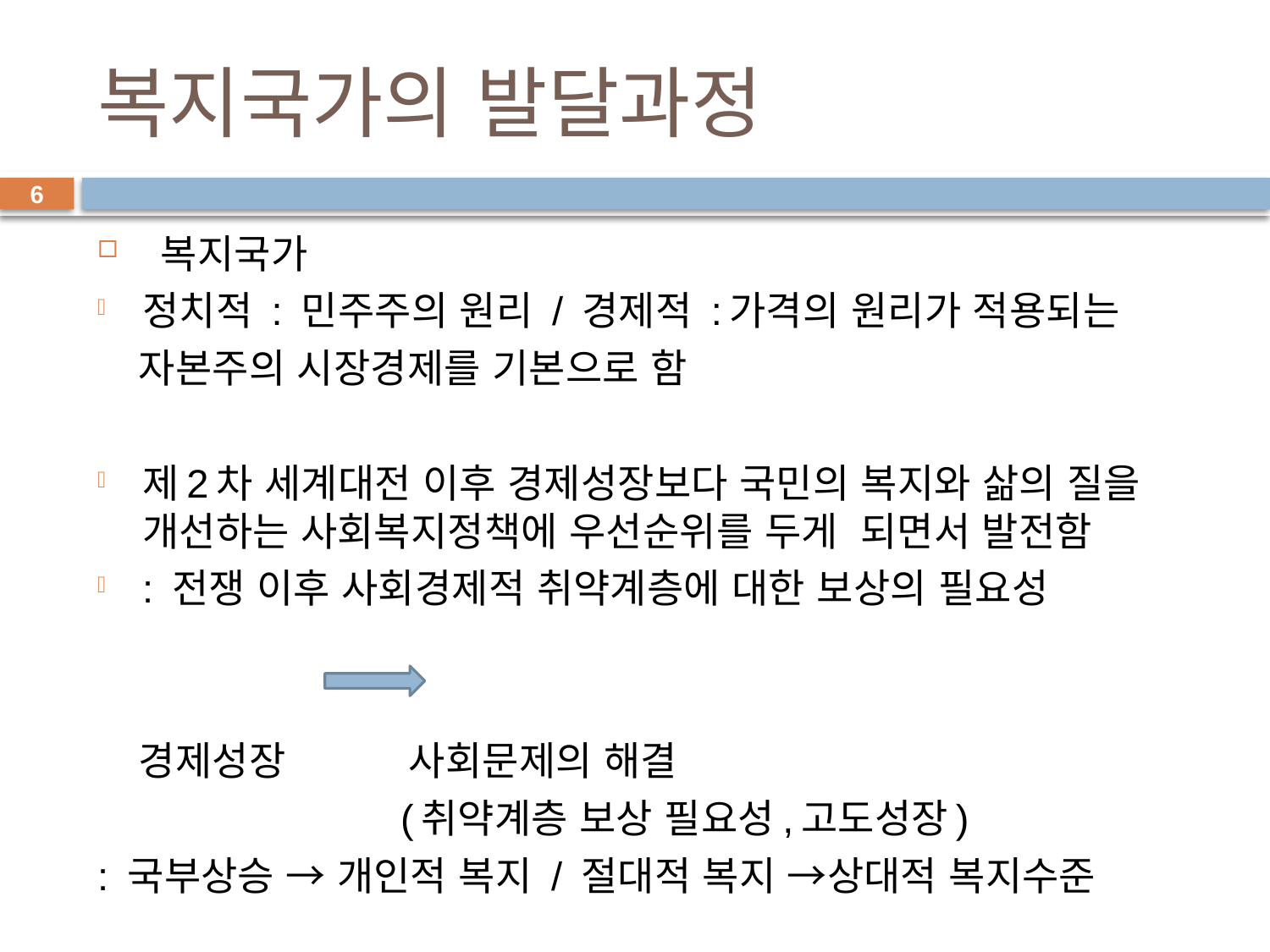

# 복지국가의 발달과정
6
 복지국가
정치적 : 민주주의 원리 / 경제적 :가격의 원리가 적용되는
   자본주의 시장경제를 기본으로 함

제2차 세계대전 이후 경제성장보다 국민의 복지와 삶의 질을 개선하는 사회복지정책에 우선순위를 두게  되면서 발전함
: 전쟁 이후 사회경제적 취약계층에 대한 보상의 필요성

   경제성장           사회문제의 해결
                           (취약계층 보상 필요성,고도성장)
: 국부상승 → 개인적 복지 / 절대적 복지 →상대적 복지수준